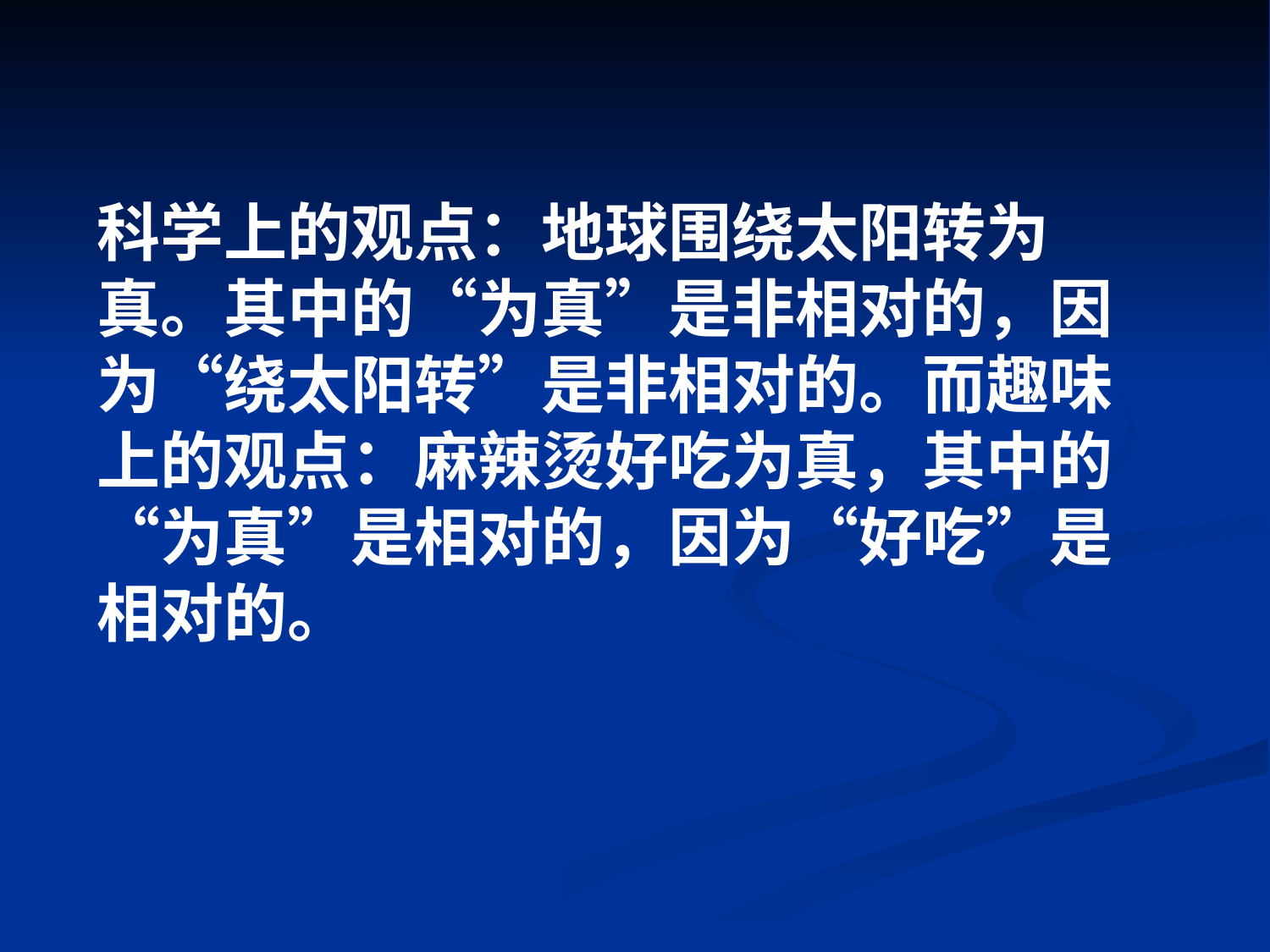

科学上的观点：地球围绕太阳转为真。其中的“为真”是非相对的，因为“绕太阳转”是非相对的。而趣味上的观点：麻辣烫好吃为真，其中的“为真”是相对的，因为“好吃”是相对的。